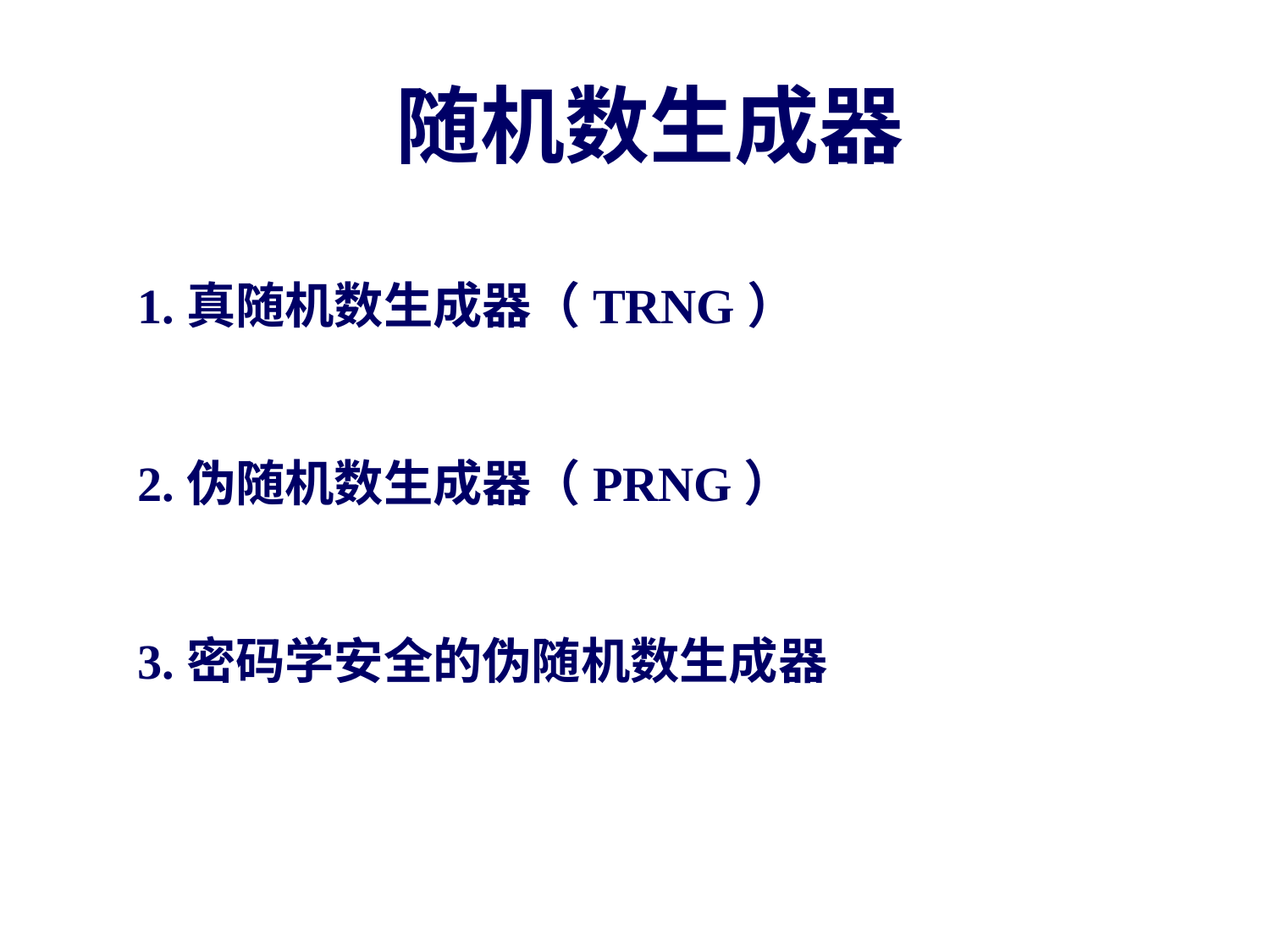

随机数生成器
1.真随机数生成器（TRNG）

2.伪随机数生成器（PRNG）

3.密码学安全的伪随机数生成器